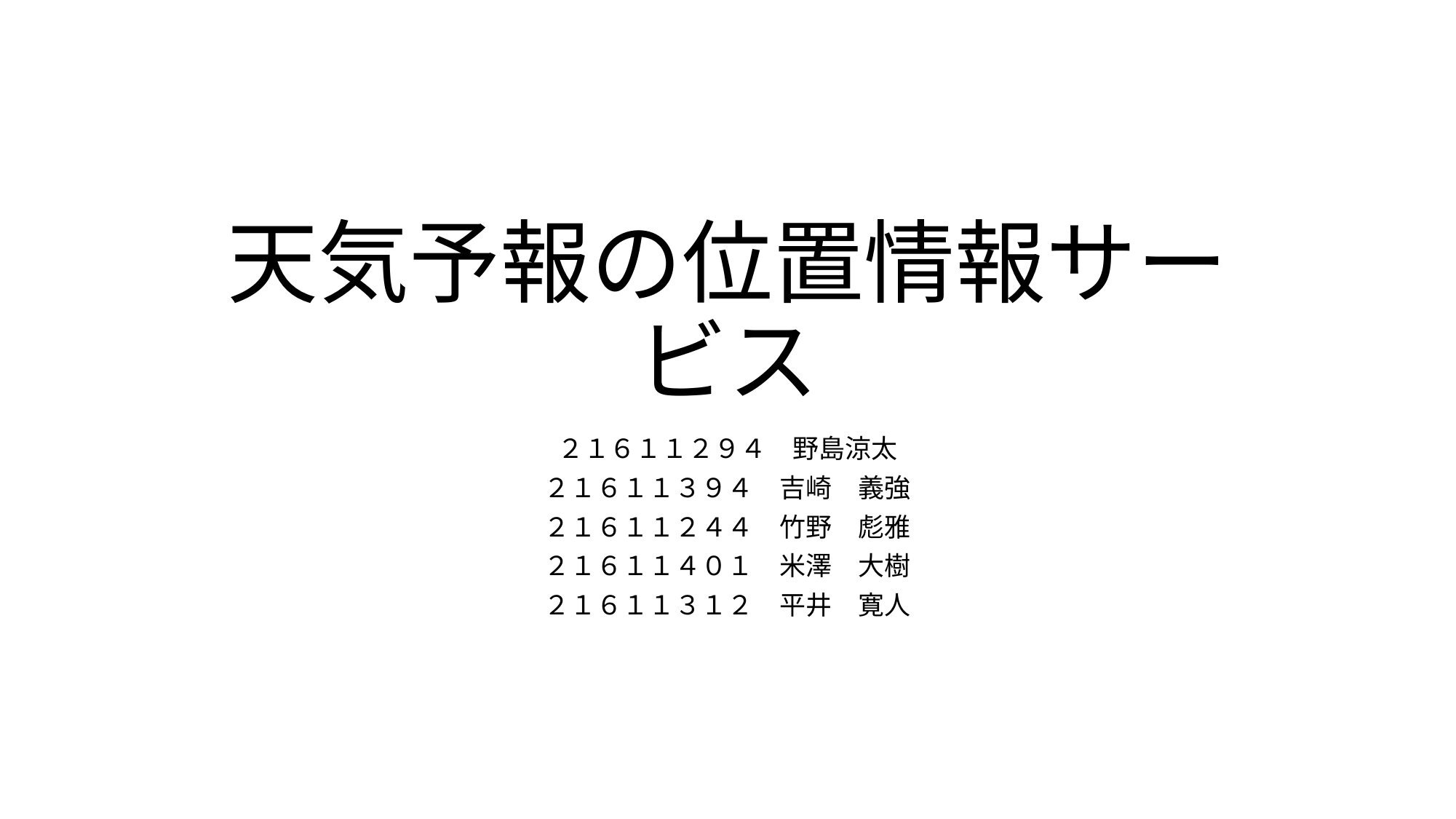

# 天気予報の位置情報サービス
２１６１１２９４　野島涼太
２１６１１３９４　吉崎　義強
２１６１１２４４　竹野　彪雅
２１６１１４０１　米澤　大樹
２１６１１３１２　平井　寛人